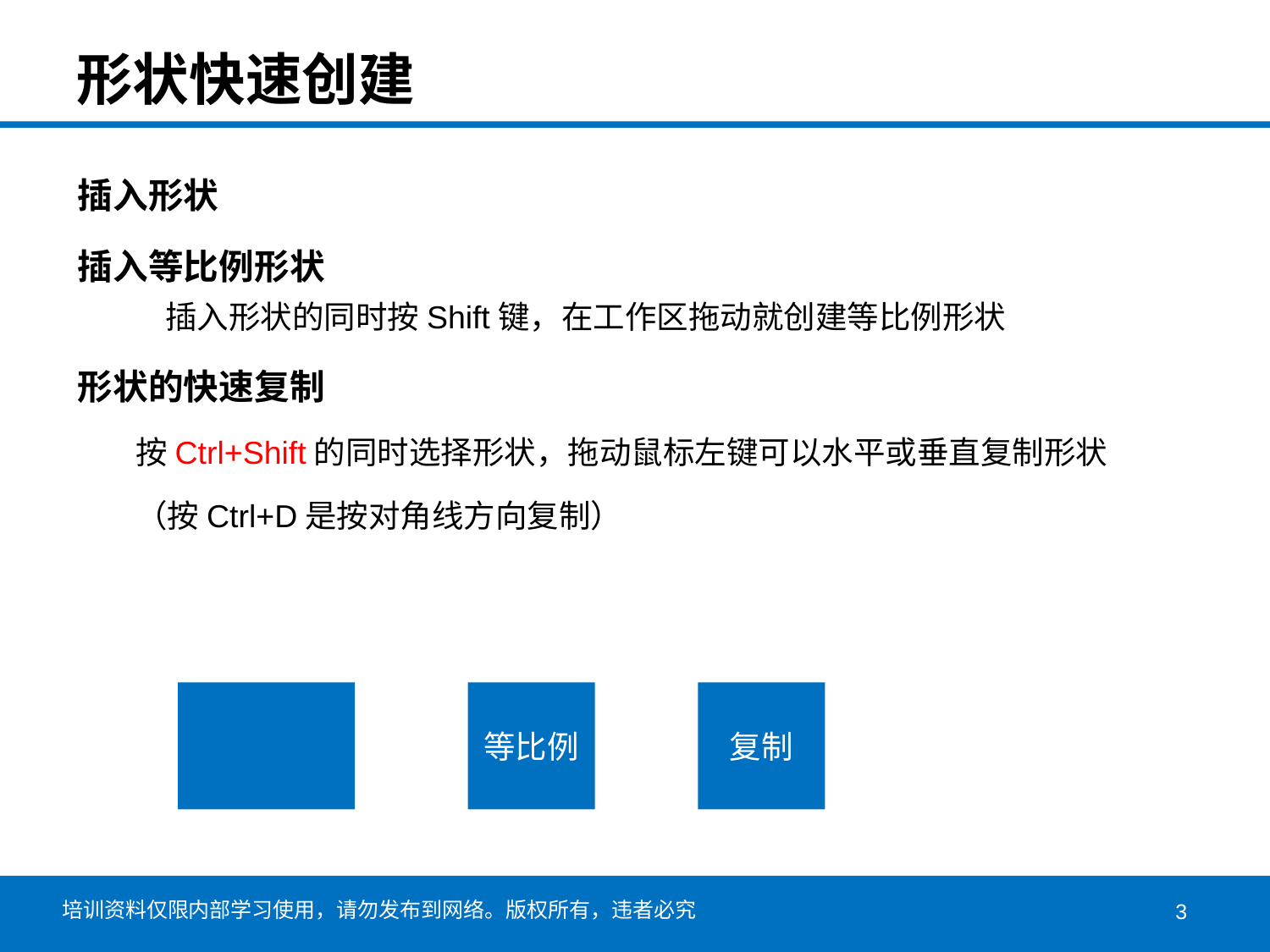

# 形状快速创建
插入形状
插入等比例形状
  插入形状的同时按Shift键，在工作区拖动就创建等比例形状
形状的快速复制
       按Ctrl+Shift的同时选择形状，拖动鼠标左键可以水平或垂直复制形状
       （按Ctrl+D是按对角线方向复制）

等比例
复制
3